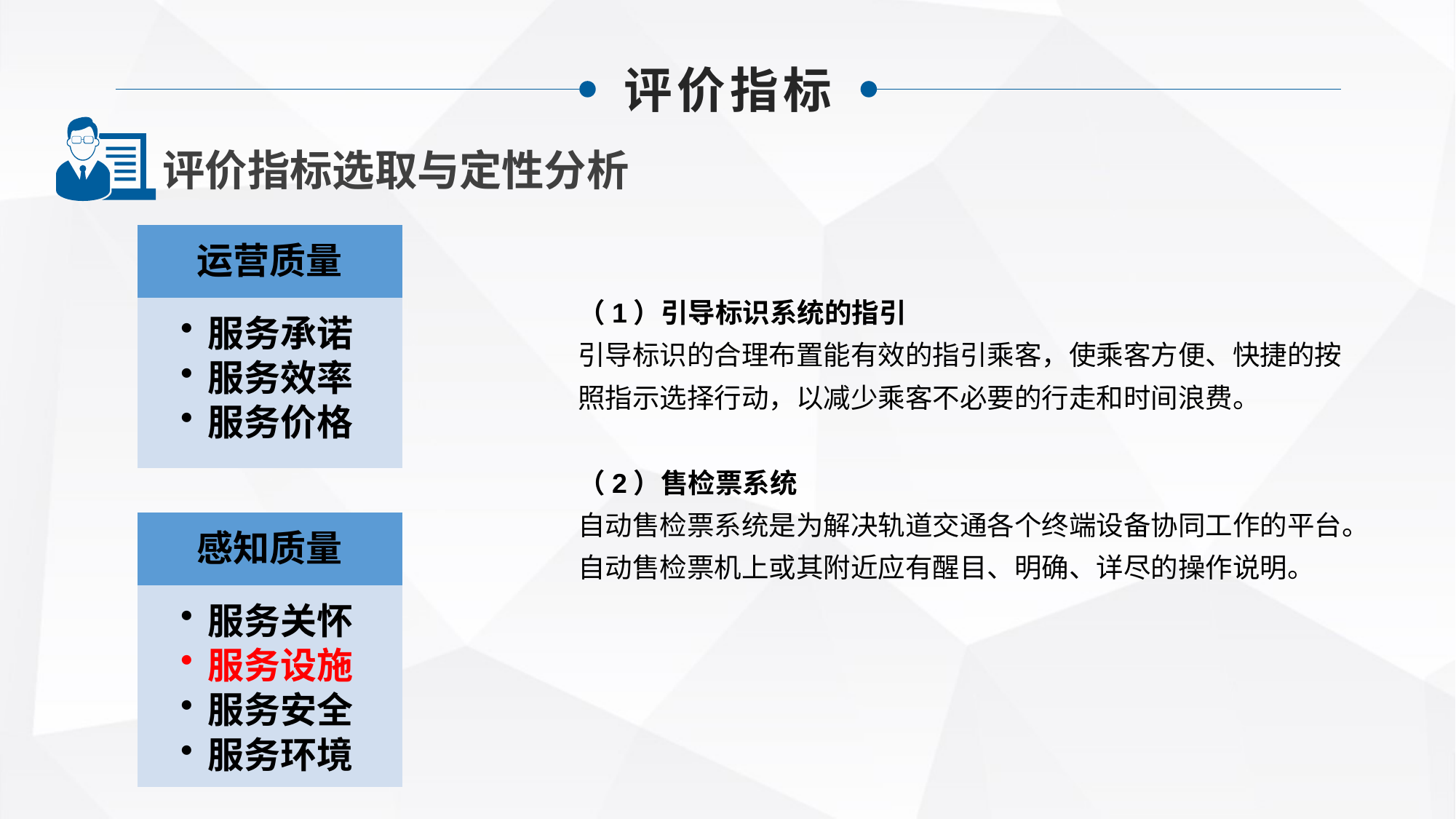

评价指标选取与定性分析
运营质量
服务承诺
服务效率
服务价格
感知质量
感知质量
服务关怀
服务设施
服务安全
服务环境
服务关怀
服务设施
服务安全
服务环境
（1）引导标识系统的指引
引导标识的合理布置能有效的指引乘客，使乘客方便、快捷的按照指示选择行动，以减少乘客不必要的行走和时间浪费。

（2）售检票系统
自动售检票系统是为解决轨道交通各个终端设备协同工作的平台。自动售检票机上或其附近应有醒目、明确、详尽的操作说明。